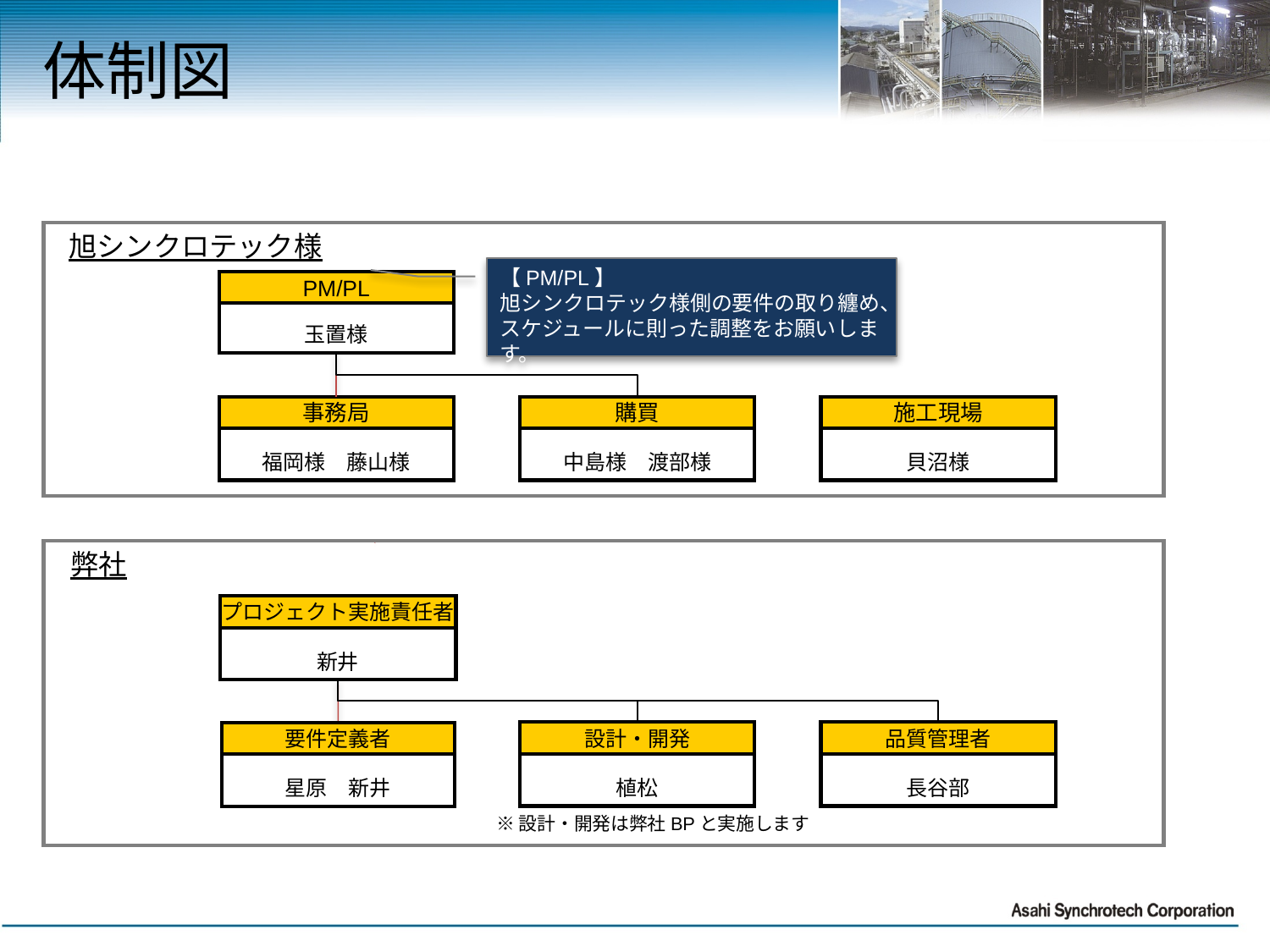

# 体制図

旭シンクロテック様
【PM/PL】
旭シンクロテック様側の要件の取り纏め、スケジュールに則った調整をお願いします。
PM/PL
玉置様
事務局
購買
施工現場
福岡様　藤山様
中島様　渡部様
貝沼様

弊社
プロジェクト実施責任者
新井
設計・開発
植松
品質管理者
長谷部
要件定義者
星原　新井
※設計・開発は弊社BPと実施します